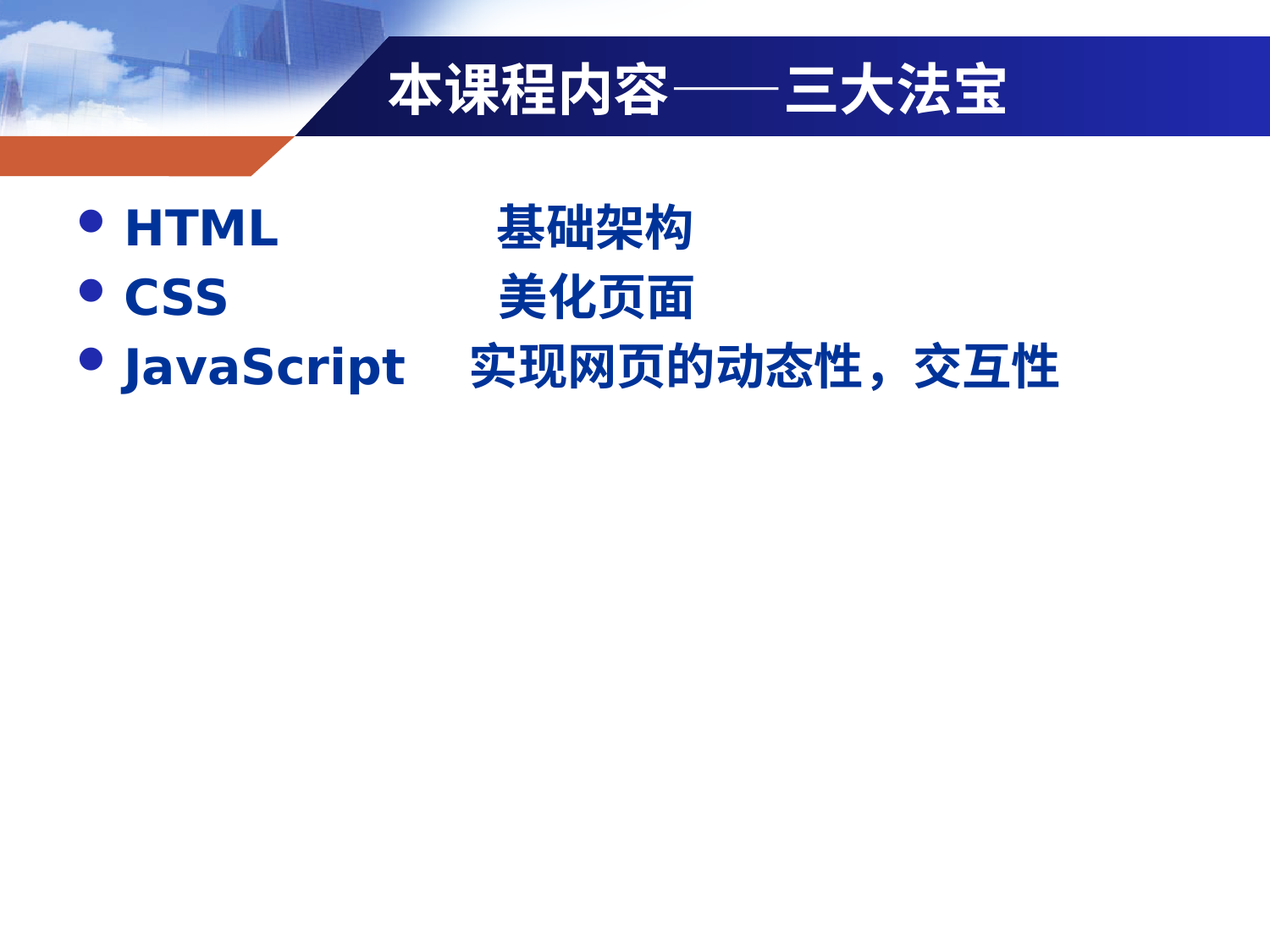

# 本课程内容——三大法宝
HTML            基础架构
CSS               美化页面
JavaScript   实现网页的动态性，交互性